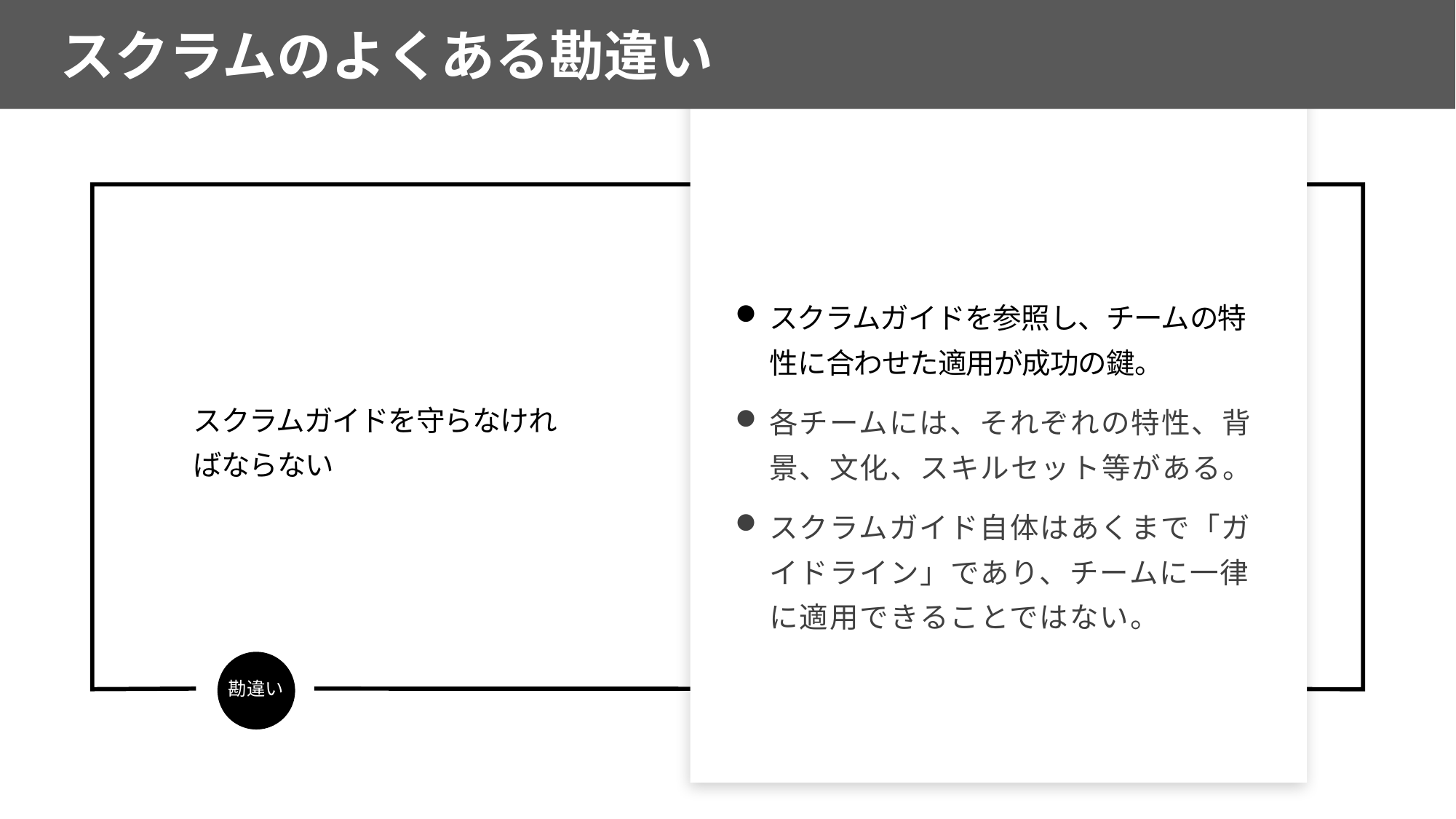

スクラムのよくある勘違い

スクラムガイドを参照し、チームの特性に合わせた適用が成功の鍵。
各チームには、それぞれの特性、背景、文化、スキルセット等がある。
スクラムガイド自体はあくまで「ガイドライン」であり、チームに一律に適用できることではない。

スクラムガイドを守らなければならない

勘違い